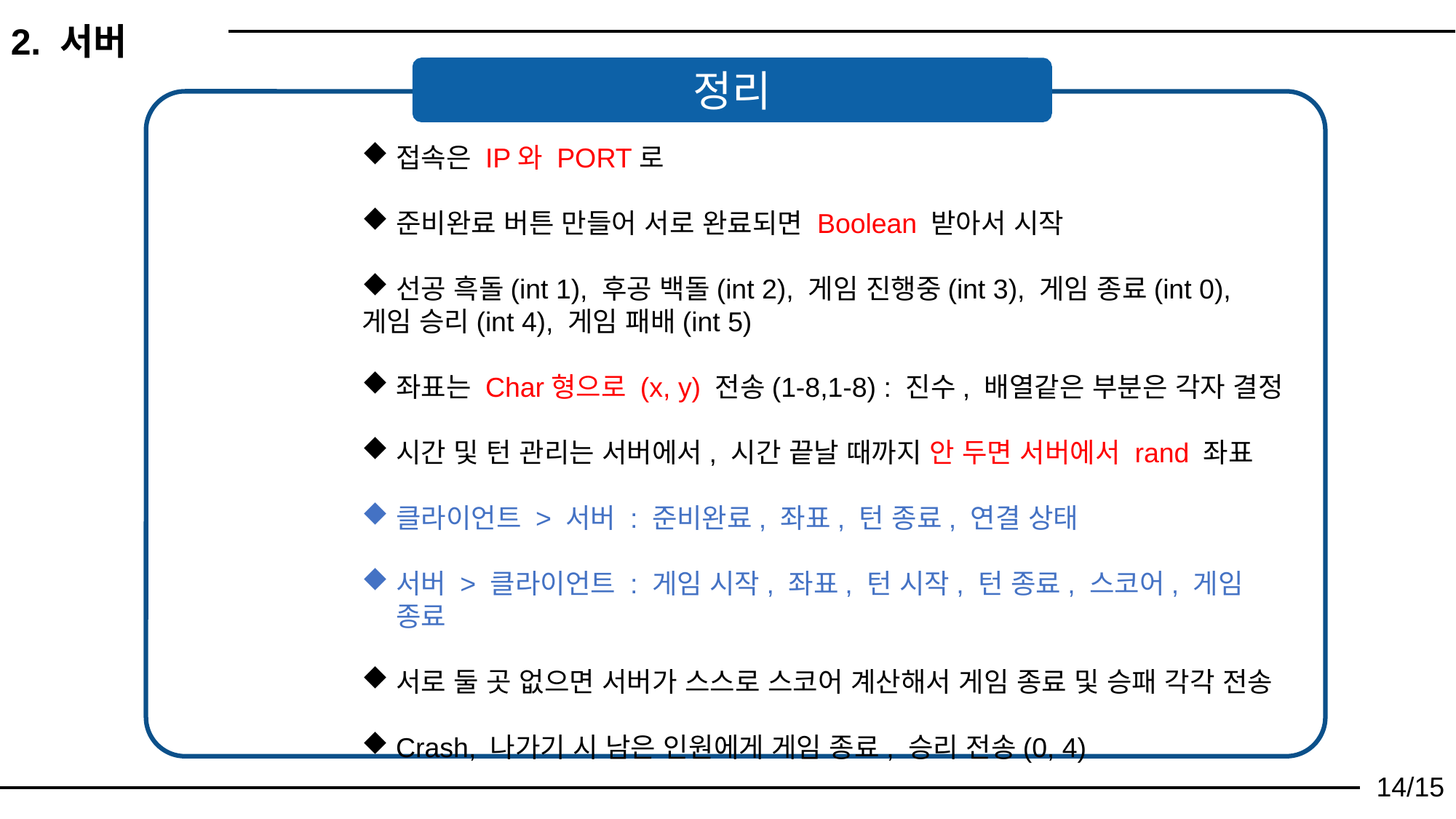

2. 서버
정리

접속은 IP와 PORT로

준비완료 버튼 만들어 서로 완료되면 Boolean 받아서 시작

선공 흑돌(int 1), 후공 백돌(int 2), 게임 진행중(int 3), 게임 종료(int 0),
게임 승리(int 4), 게임 패배(int 5)

좌표는 Char형으로 (x, y) 전송(1-8,1-8) : 진수, 배열같은 부분은 각자 결정

시간 및 턴 관리는 서버에서, 시간 끝날 때까지 안 두면 서버에서 rand 좌표

클라이언트 > 서버 : 준비완료, 좌표, 턴 종료, 연결 상태

서버 > 클라이언트 : 게임 시작, 좌표, 턴 시작, 턴 종료, 스코어, 게임 종료

서로 둘 곳 없으면 서버가 스스로 스코어 계산해서 게임 종료 및 승패 각각 전송

Crash, 나가기 시 남은 인원에게 게임 종료, 승리 전송(0, 4)

14/15